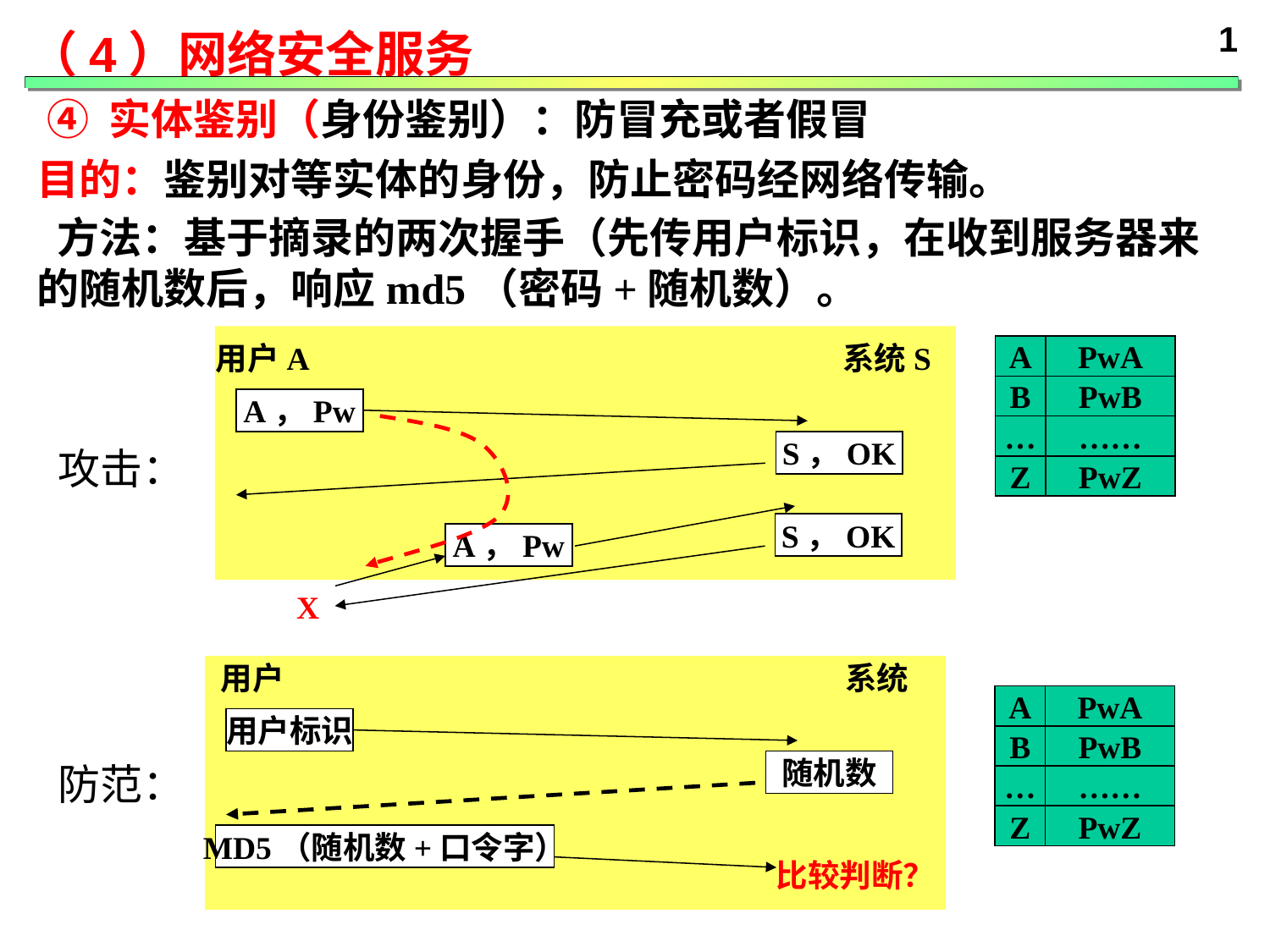

1
（4）网络安全服务

 ④ 实体鉴别（身份鉴别）：防冒充或者假冒
目的：鉴别对等实体的身份，防止密码经网络传输。
 方法：基于摘录的两次握手（先传用户标识，在收到服务器来的随机数后，响应md5（密码+随机数）。

用户A
系统S
A
PwA
B
PwB
A，Pw

…
……

S，OK
攻击：
Z
PwZ

S，OK
A，Pw

X

用户
系统
用户标识

随机数

MD5（随机数+口令字）
比较判断？

A
PwA
B
PwB
防范：
…
……
Z
PwZ